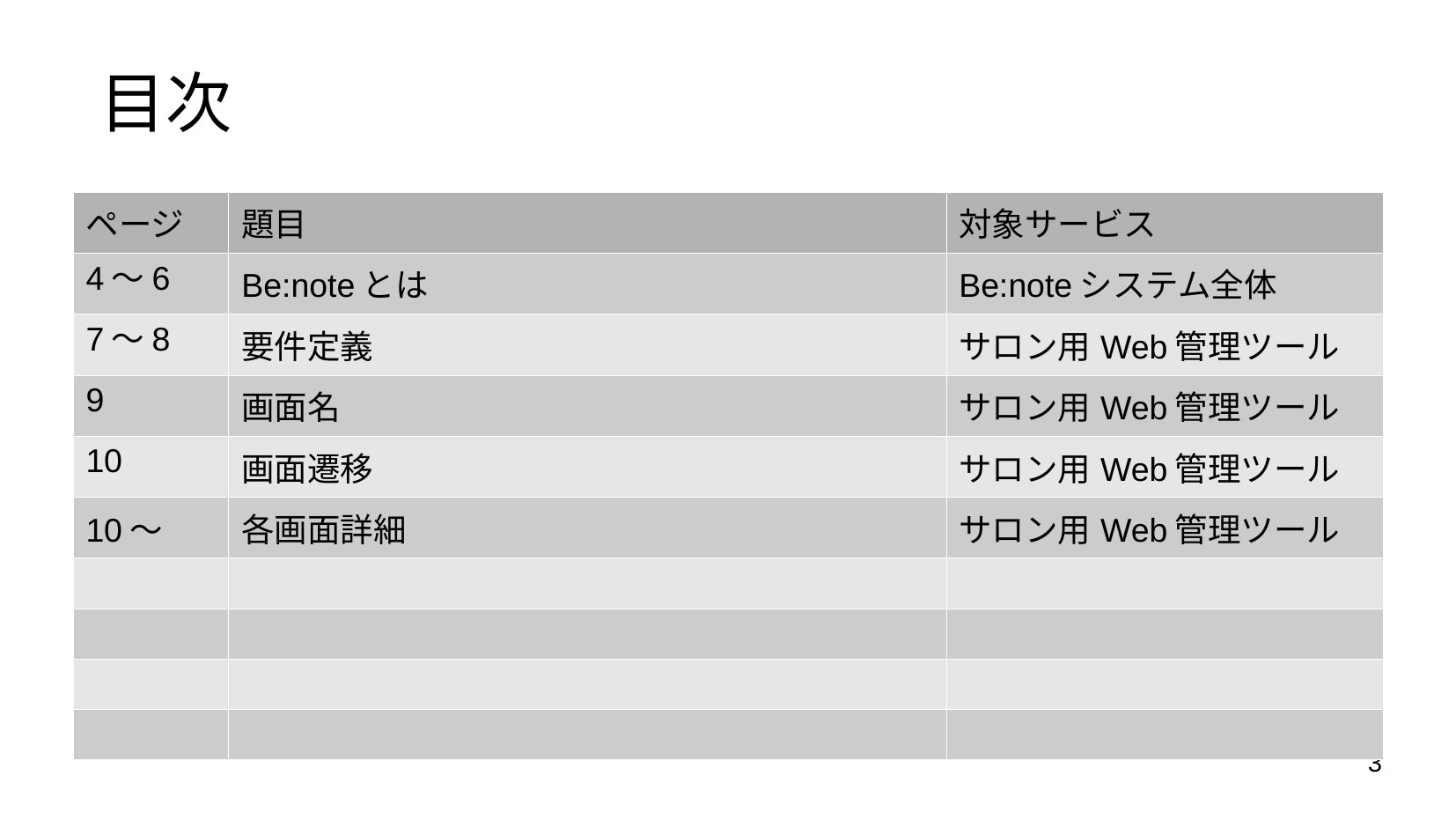

# 目次
| ページ | 題目 | 対象サービス |
| --- | --- | --- |
| 4～6 | Be:noteとは | Be:noteシステム全体 |
| 7～8 | 要件定義 | サロン用Web管理ツール |
| 9 | 画面名 | サロン用Web管理ツール |
| 10 | 画面遷移 | サロン用Web管理ツール |
| 10～ | 各画面詳細 | サロン用Web管理ツール |
|  |  |  |
|  |  |  |
|  |  |  |
|  |  |  |
3